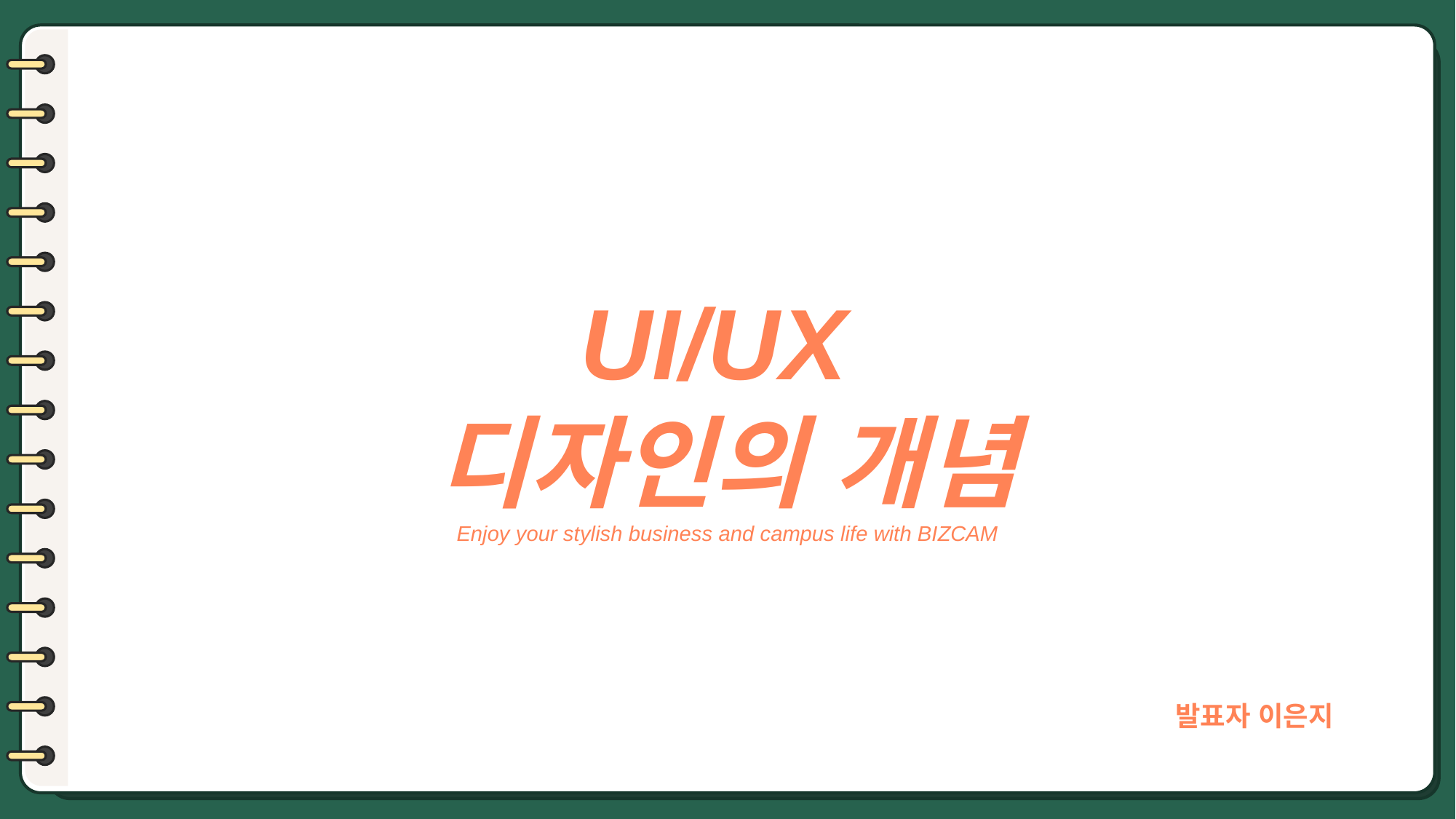

UI/UX
디자인의 개념
Enjoy your stylish business and campus life with BIZCAM

발표자 이은지